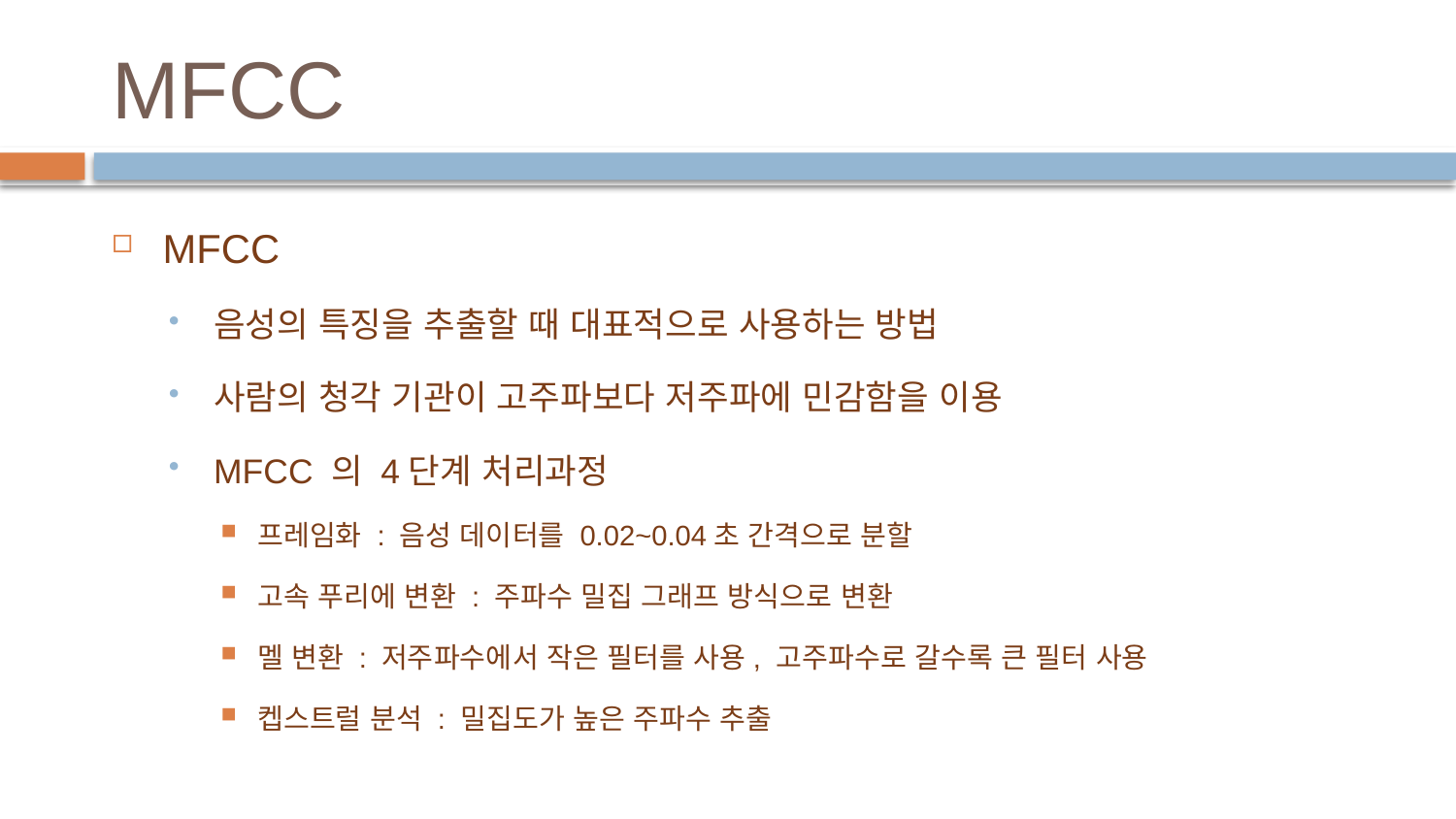

# MFCC
MFCC
음성의 특징을 추출할 때 대표적으로 사용하는 방법
사람의 청각 기관이 고주파보다 저주파에 민감함을 이용
MFCC 의 4단계 처리과정
프레임화 : 음성 데이터를 0.02~0.04초 간격으로 분할
고속 푸리에 변환 : 주파수 밀집 그래프 방식으로 변환
멜 변환 : 저주파수에서 작은 필터를 사용, 고주파수로 갈수록 큰 필터 사용
켑스트럴 분석 : 밀집도가 높은 주파수 추출